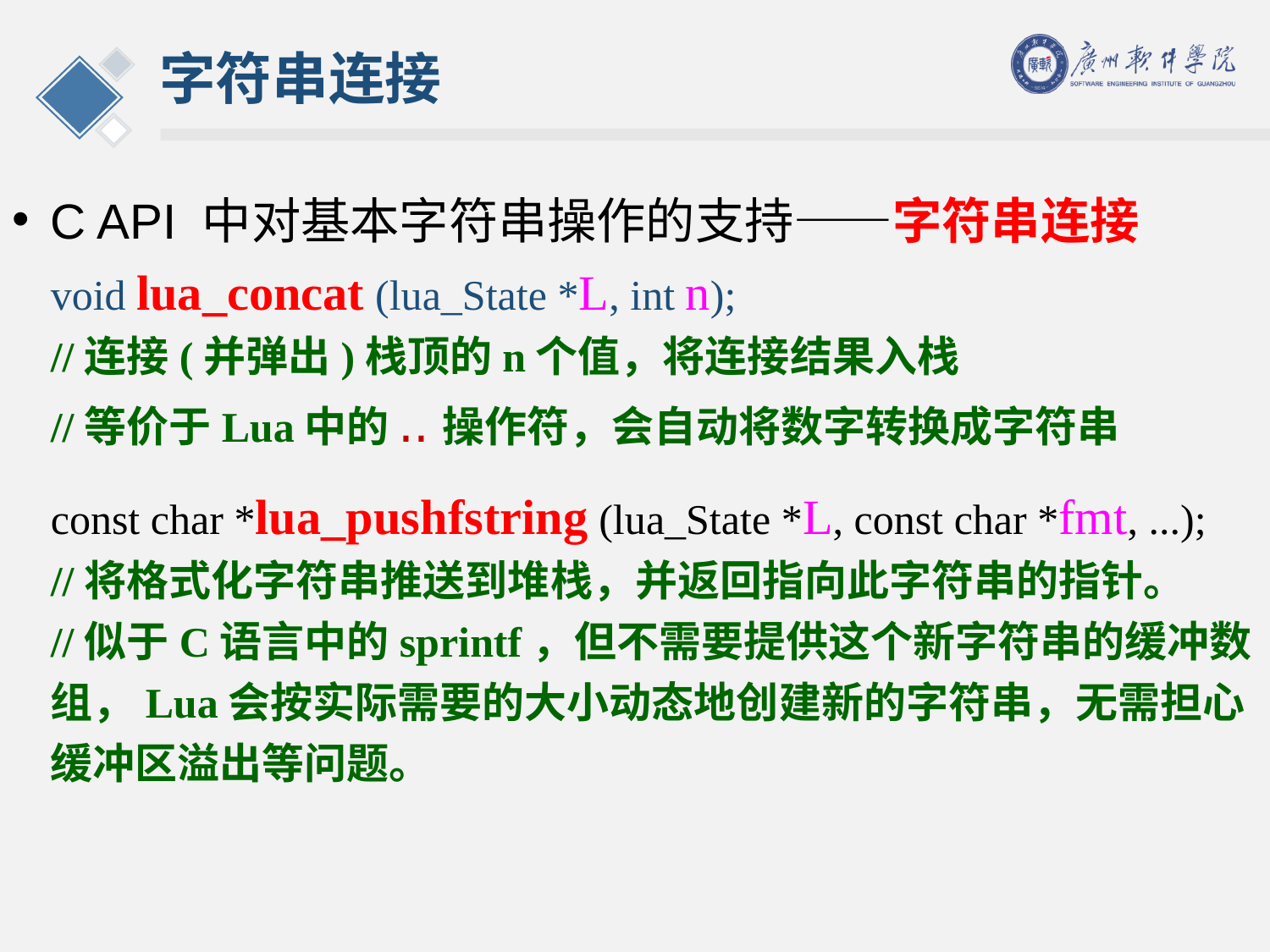

# 字符串连接
C API 中对基本字符串操作的支持——字符串连接
void lua_concat (lua_State *L, int n);
//连接(并弹出)栈顶的n个值，将连接结果入栈
//等价于Lua中的..操作符，会自动将数字转换成字符串
const char *lua_pushfstring (lua_State *L, const char *fmt, ...);
//将格式化字符串推送到堆栈，并返回指向此字符串的指针。
//似于C语言中的sprintf，但不需要提供这个新字符串的缓冲数组，Lua会按实际需要的大小动态地创建新的字符串，无需担心缓冲区溢出等问题。